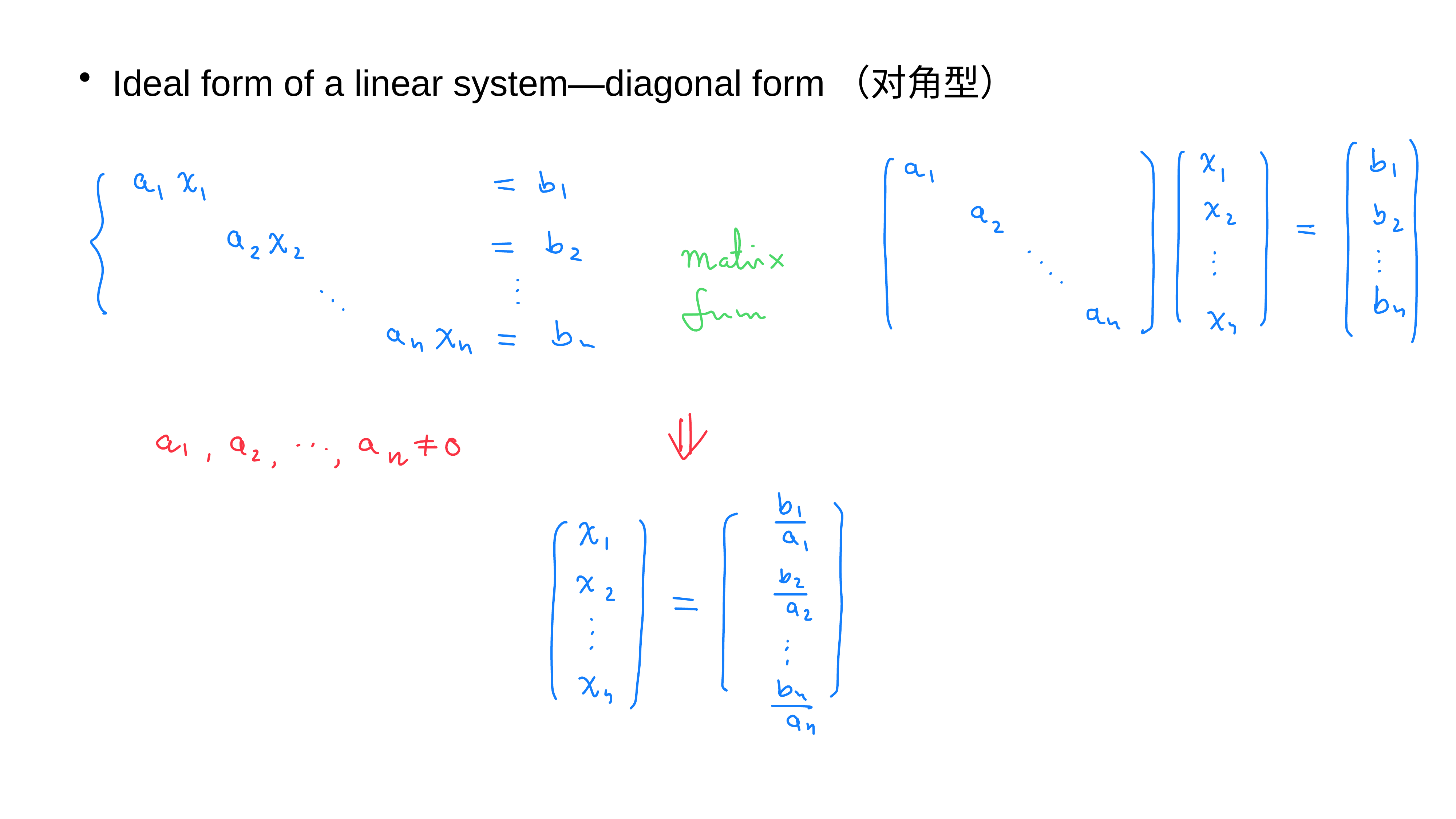

Ideal form of a linear system—diagonal form（对角型）